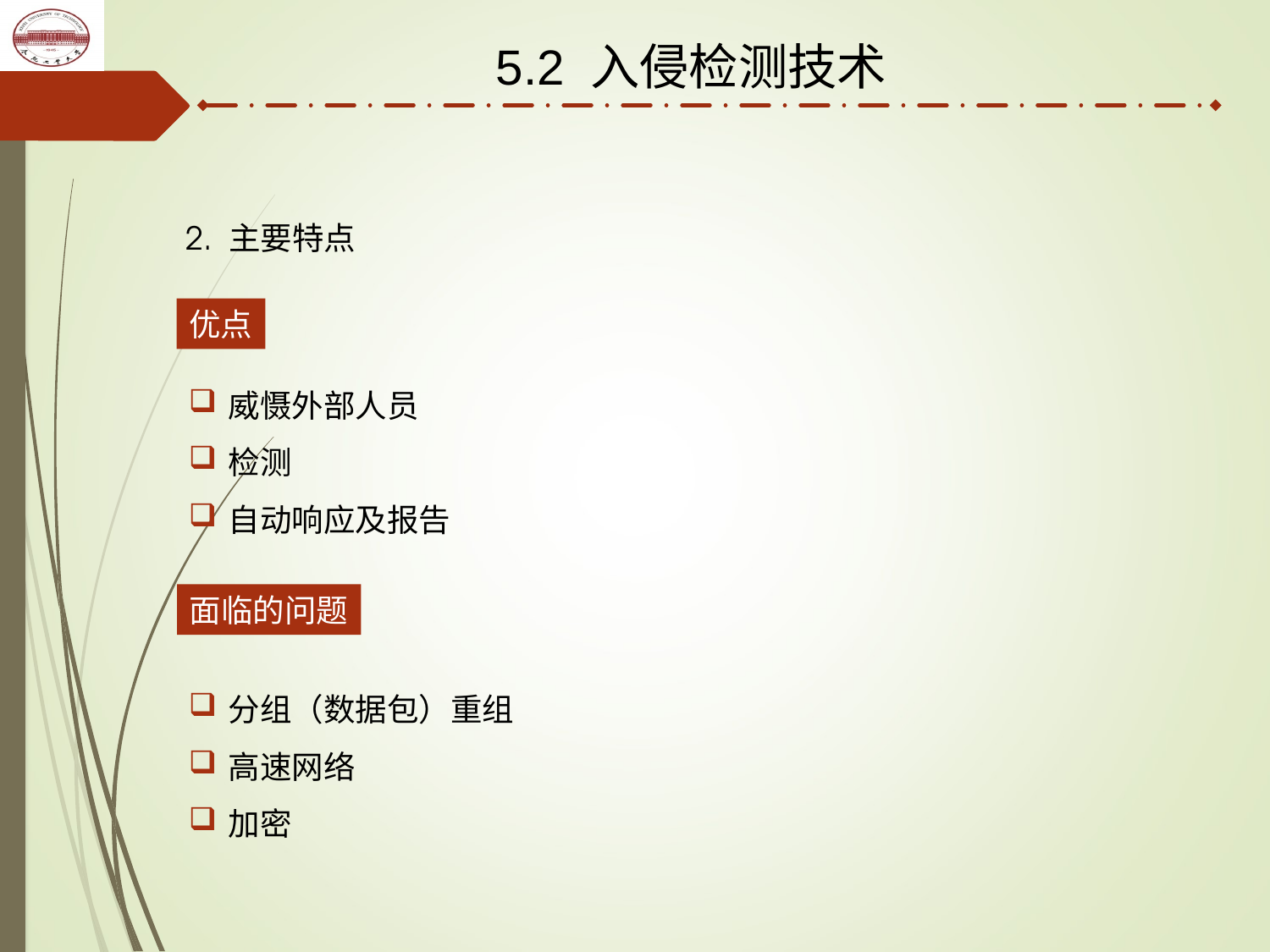

5.2 入侵检测技术
2. 主要特点
优点
威慑外部人员
检测
自动响应及报告
面临的问题
分组（数据包）重组
高速网络
加密